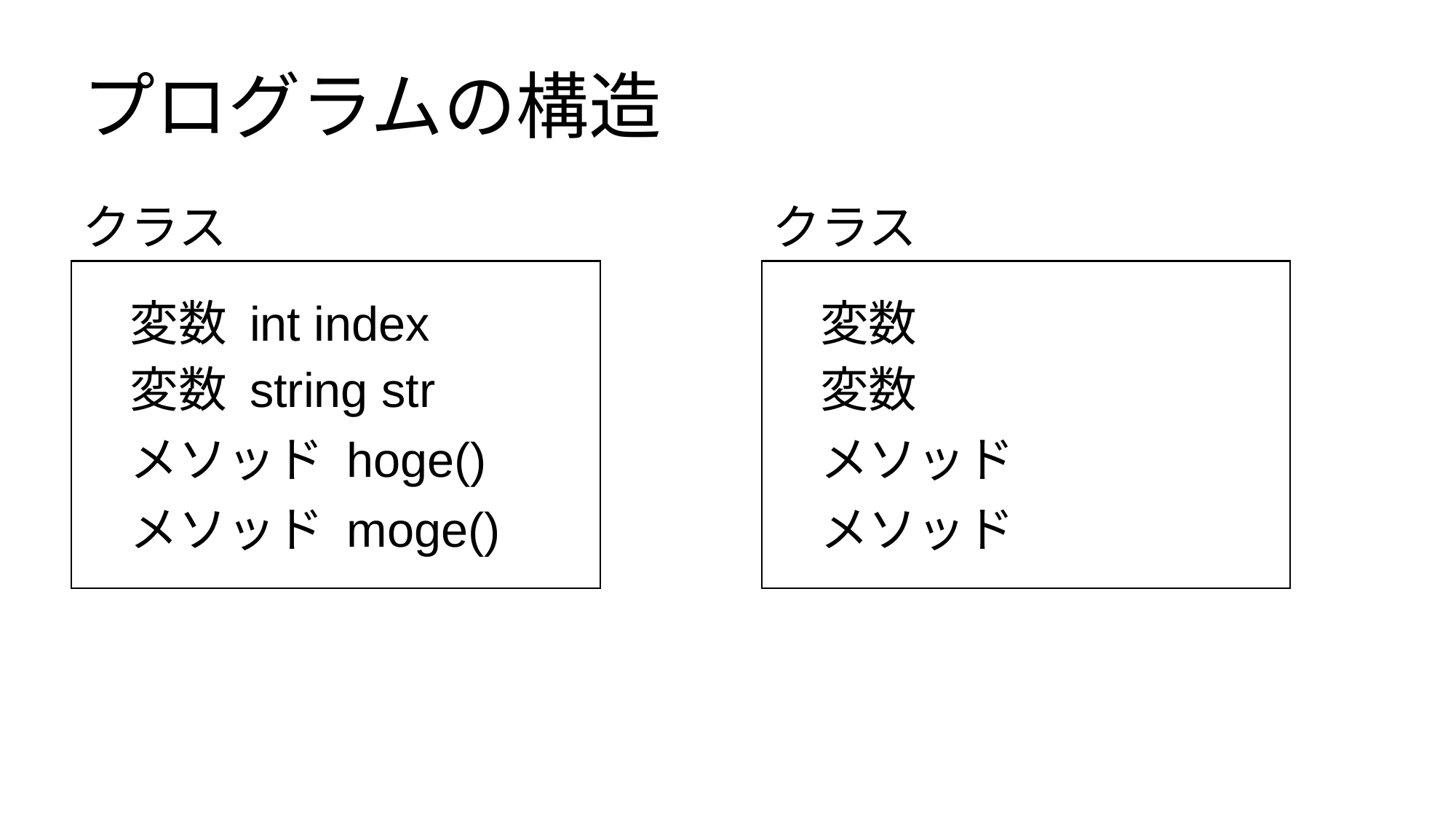

プログラムの構造
クラス
クラス

変数 int index
変数
変数 string str
変数
メソッド hoge()
メソッド
メソッド moge()
メソッド